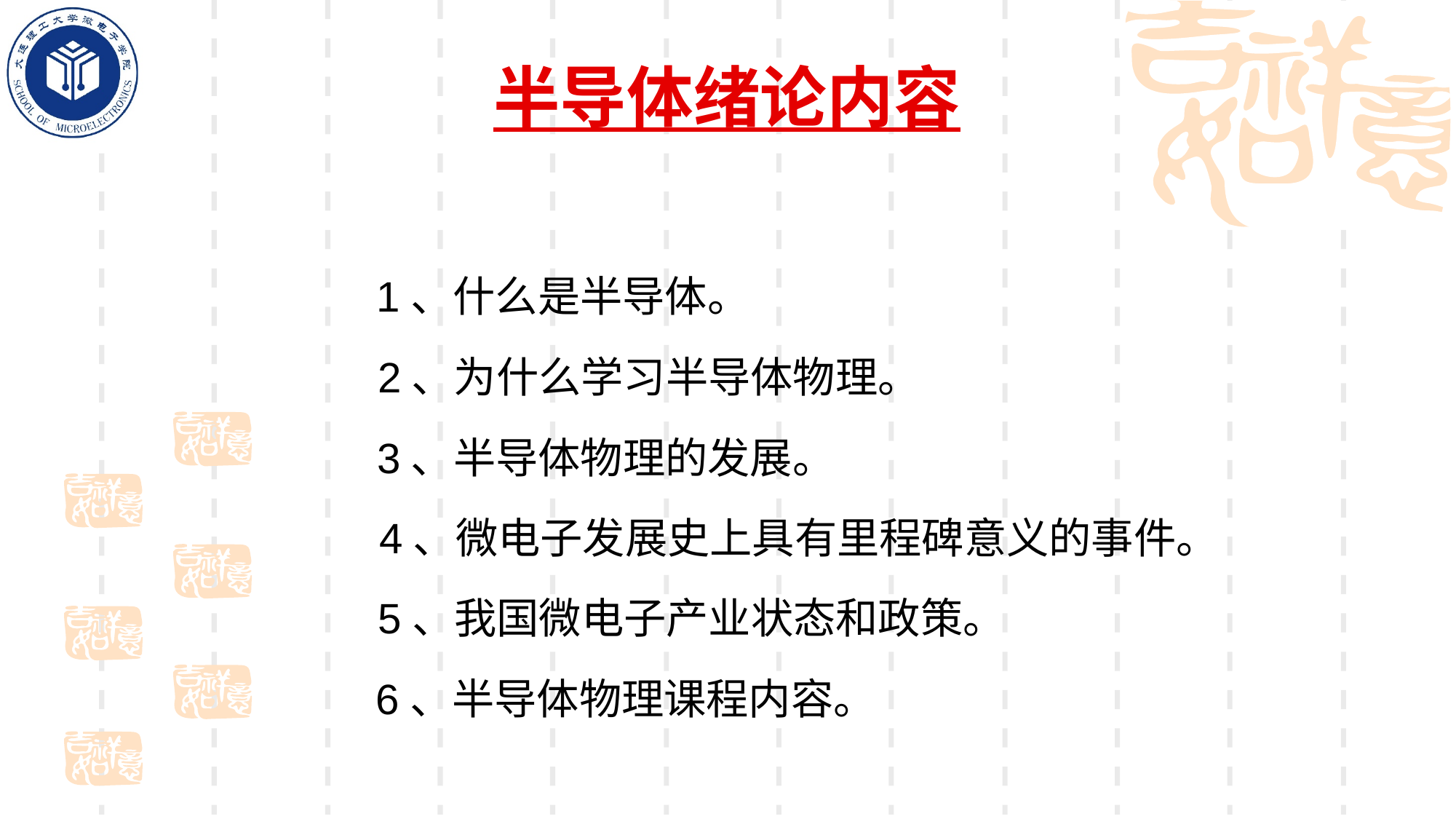

# 半导体绪论内容
1、什么是半导体。
2、为什么学习半导体物理。
3、半导体物理的发展。
4、微电子发展史上具有里程碑意义的事件。
5、我国微电子产业状态和政策。
6、半导体物理课程内容。